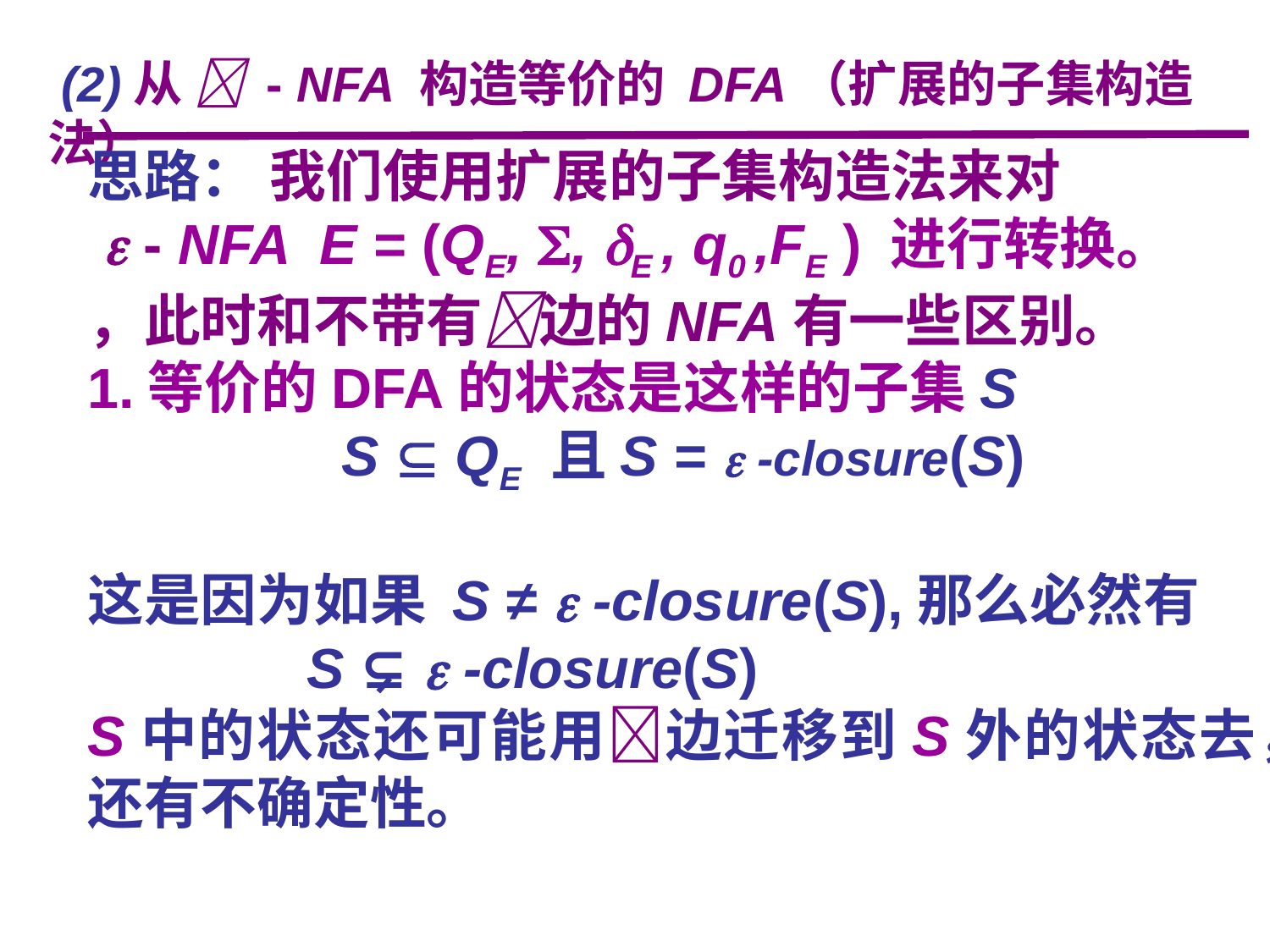

(2)从 ε - NFA 构造等价的 DFA（扩展的子集构造法）
思路： 我们使用扩展的子集构造法来对
 ε - NFA  E = (QE, Σ, δE , q0 ,FE ) 进行转换。
，此时和不带有ε边的NFA有一些区别。
1.等价的DFA的状态是这样的子集S
		S ⊆ QE 且S = ε -closure(S)

这是因为如果 S ≠ ε -closure(S),那么必然有
              S ⊊ ε -closure(S)
S中的状态还可能用ε边迁移到S外的状态去，还有不确定性。